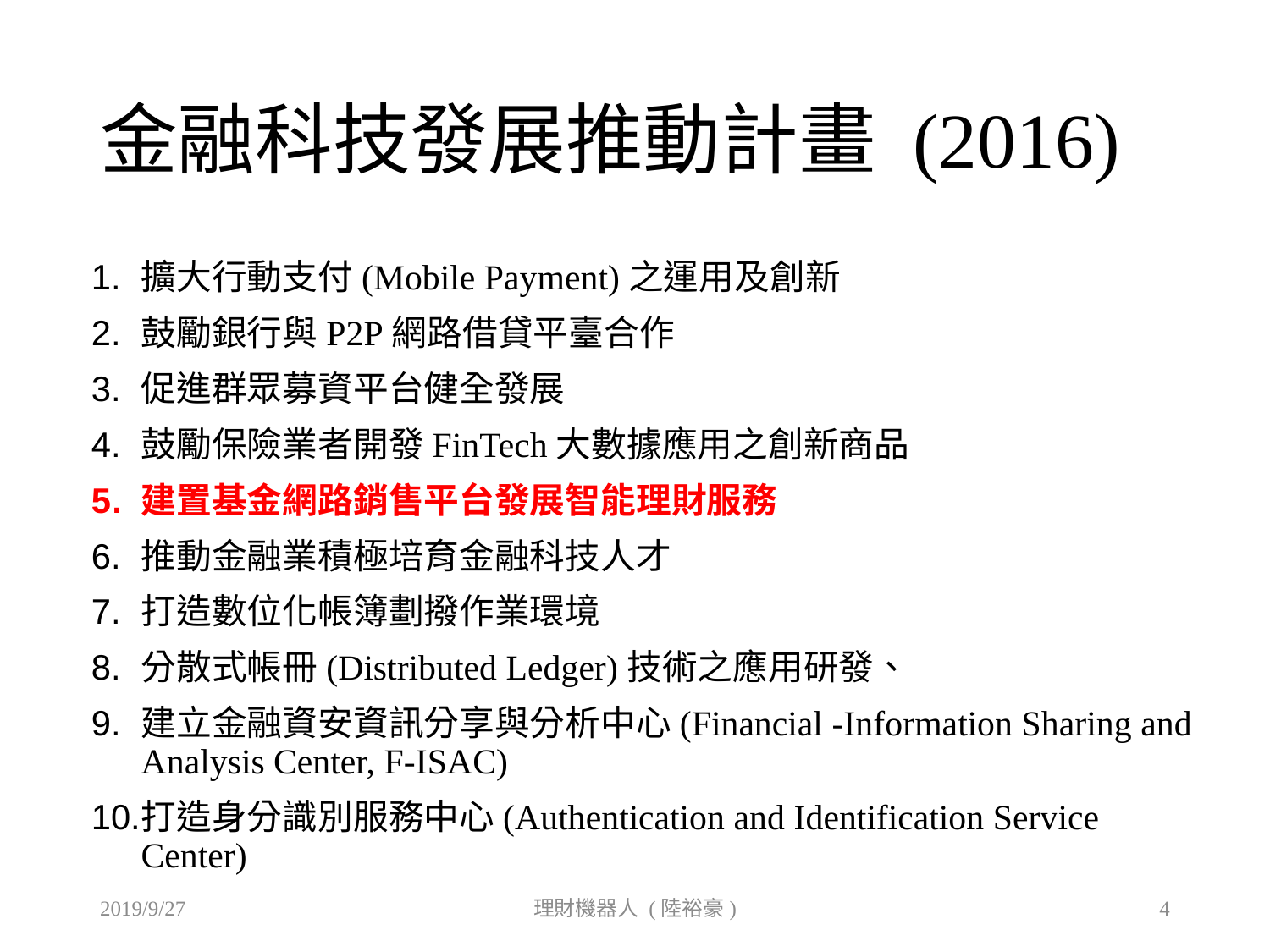

# 金融科技發展推動計畫 (2016)
擴大行動支付(Mobile Payment)之運用及創新
鼓勵銀行與P2P網路借貸平臺合作
促進群眾募資平台健全發展
鼓勵保險業者開發FinTech大數據應用之創新商品
建置基金網路銷售平台發展智能理財服務
推動金融業積極培育金融科技人才
打造數位化帳簿劃撥作業環境
分散式帳冊(Distributed Ledger)技術之應用研發、
建立金融資安資訊分享與分析中心(Financial -Information Sharing and Analysis Center, F-ISAC)
打造身分識別服務中心(Authentication and Identification Service Center)
2019/9/27
理財機器人 (陸裕豪)
4